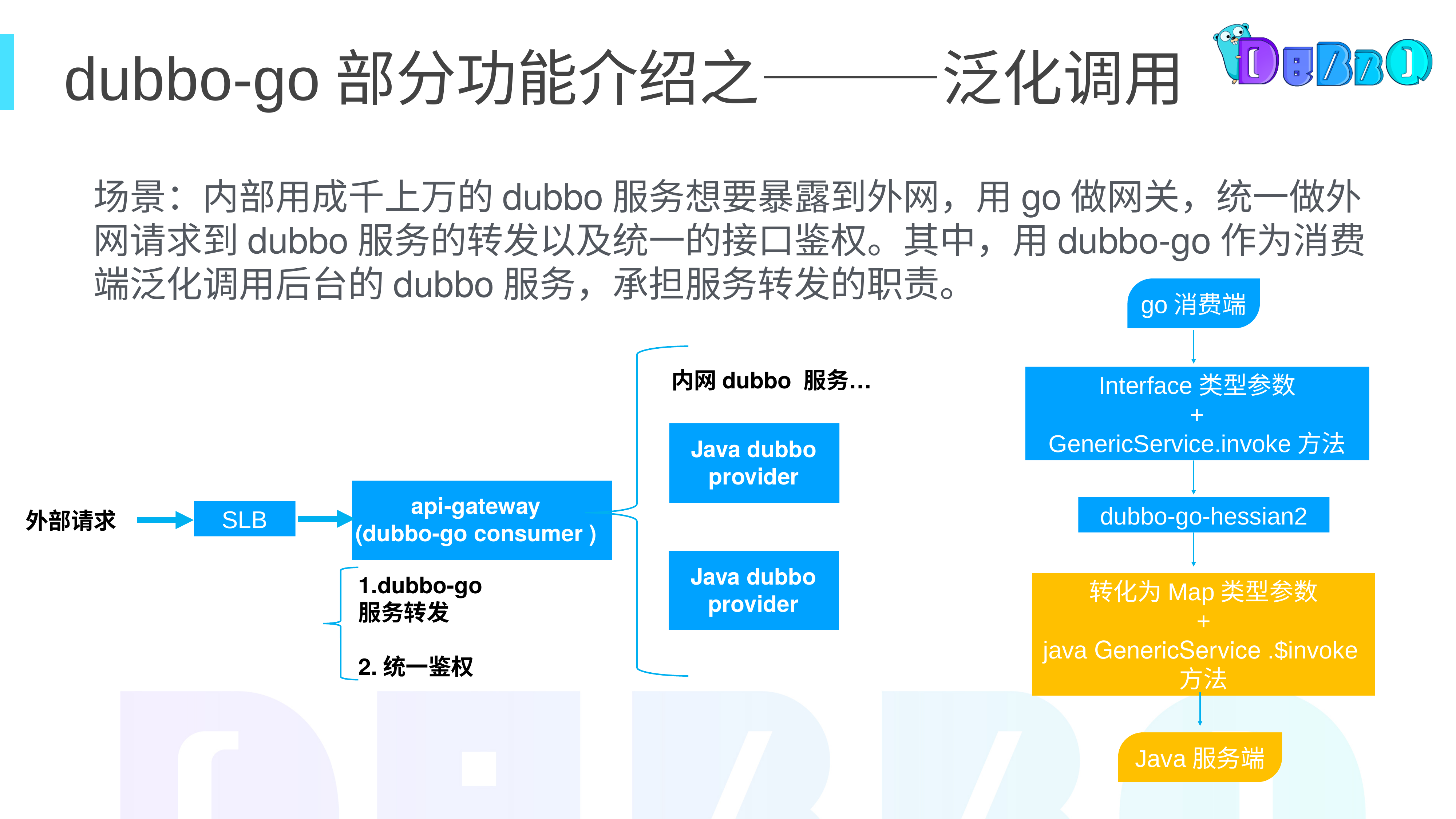

dubbo-go部分功能介绍之———泛化调用
场景：内部用成千上万的dubbo服务想要暴露到外网，用go做网关，统一做外网请求到dubbo服务的转发以及统一的接口鉴权。其中，用dubbo-go作为消费端泛化调用后台的dubbo服务，承担服务转发的职责。
go消费端

内网dubbo 服务…

Java dubbo provider
api-gateway
(dubbo-go consumer )

SLB
外部请求

Java dubbo provider
1.dubbo-go服务转发

2.统一鉴权

Interface类型参数
+
GenericService.invoke方法
dubbo-go-hessian2
转化为Map类型参数
+
java GenericService .$invoke方法
Java服务端